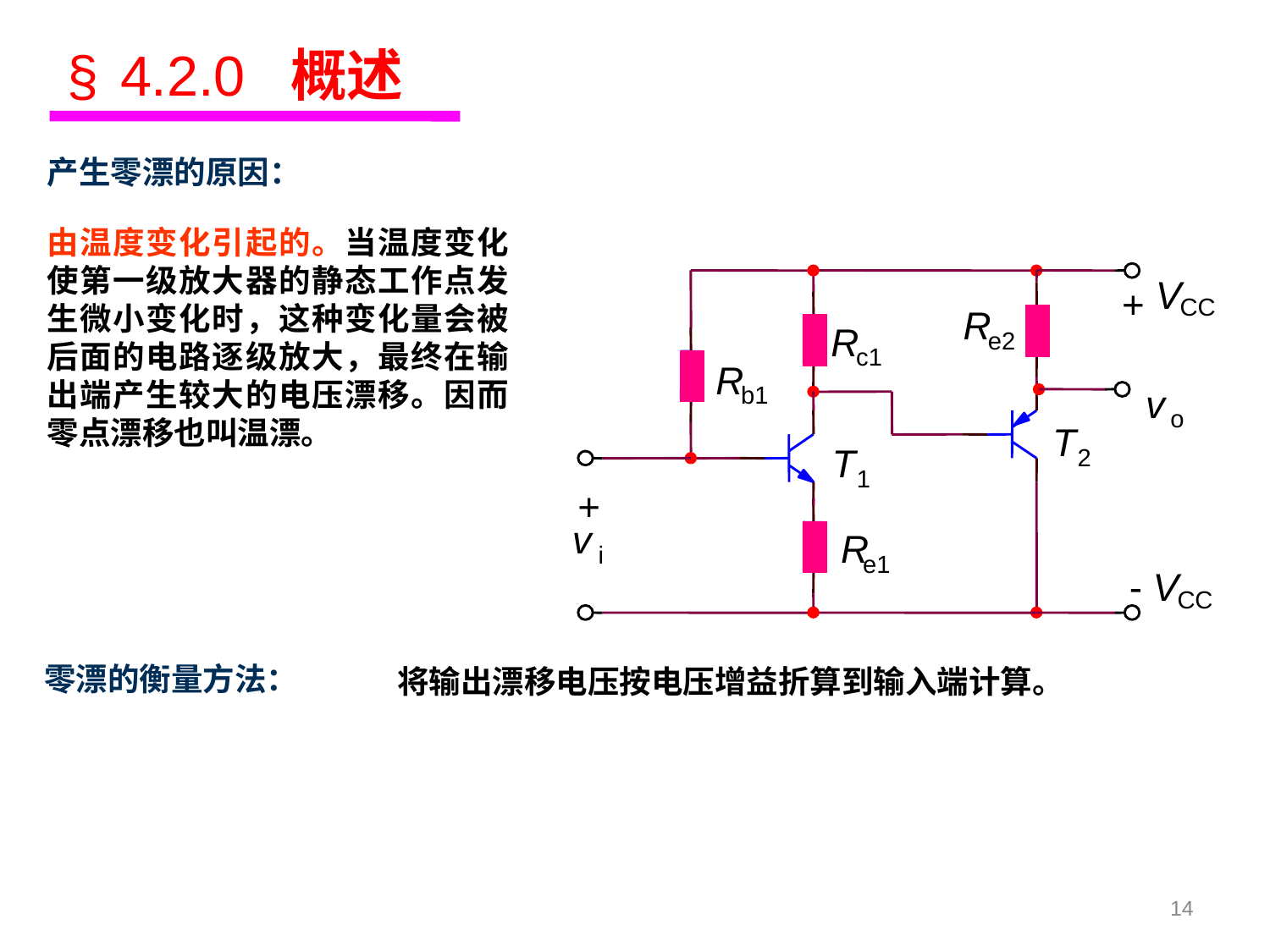

§ 4.2.0  概述

产生零漂的原因：
由温度变化引起的。当温度变化使第一级放大器的静态工作点发生微小变化时，这种变化量会被后面的电路逐级放大，最终在输出端产生较大的电压漂移。因而零点漂移也叫温漂。

V
+

CC
R

R
e2

c1

R

+

b1
v

o

T

T

2

1

+

v

R
i
e1
-
V

CC

零漂的衡量方法：
将输出漂移电压按电压增益折算到输入端计算。
14